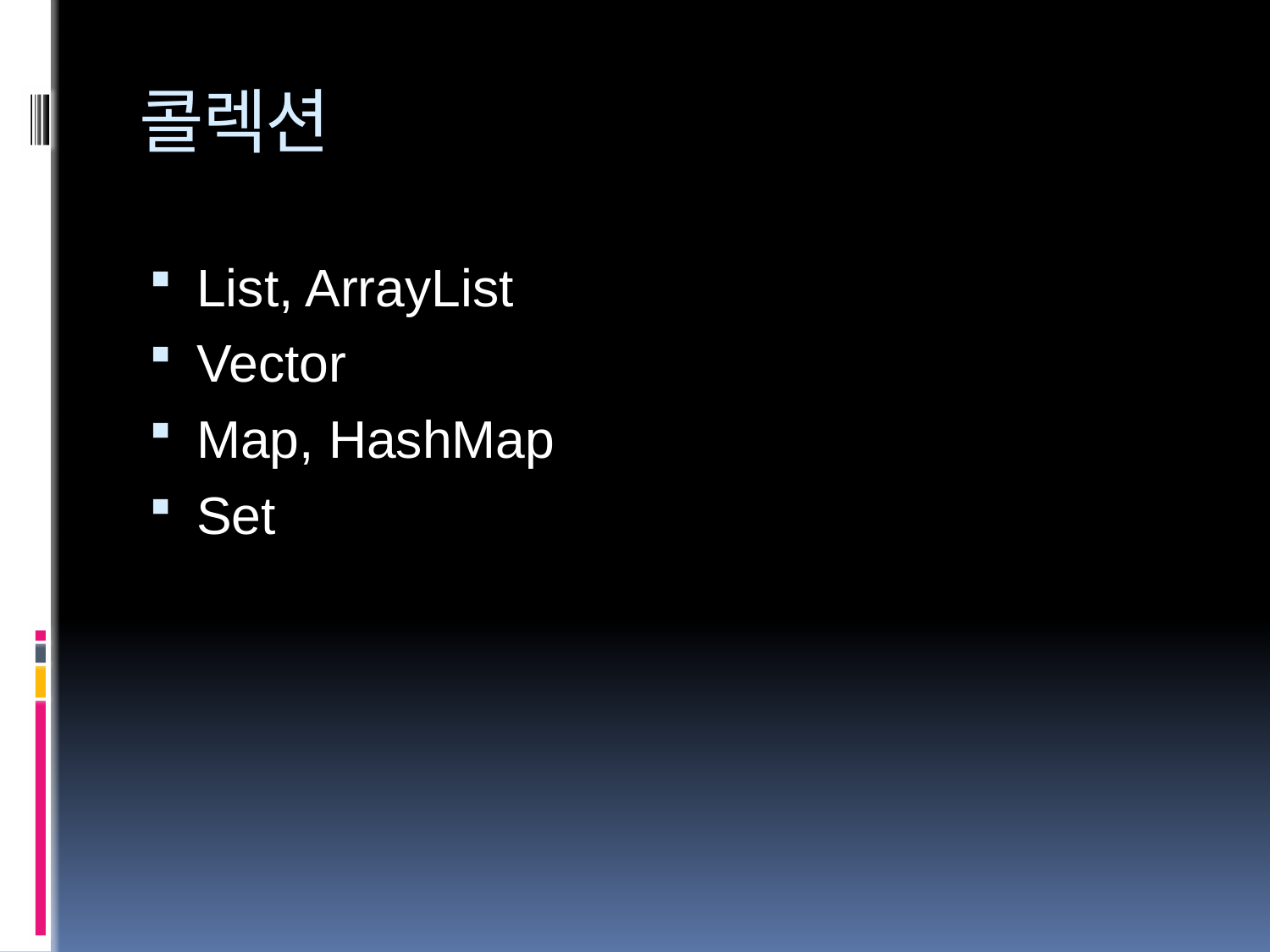

# 콜렉션
List, ArrayList
Vector
Map, HashMap
Set